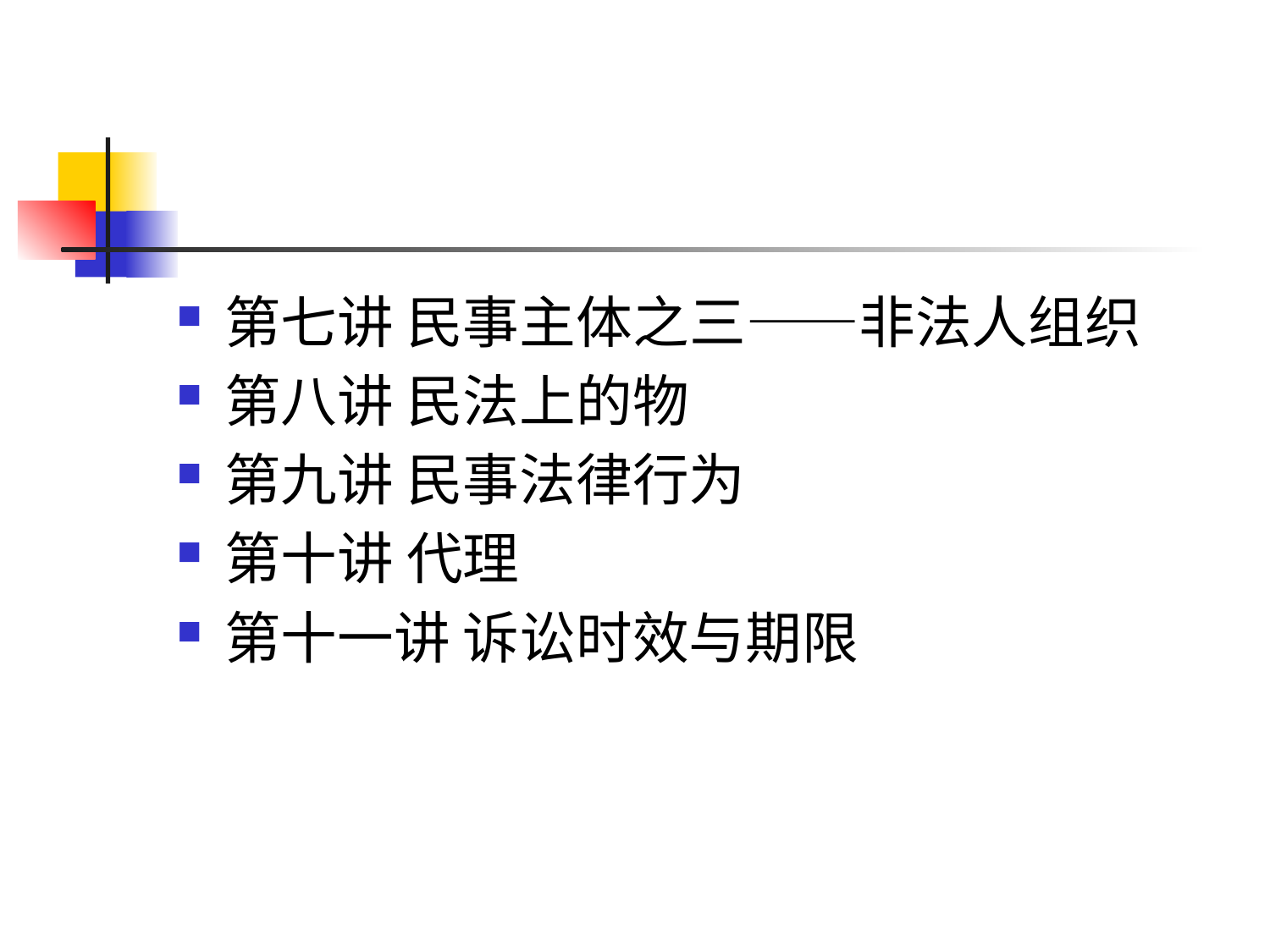

#
第七讲 民事主体之三——非法人组织
第八讲 民法上的物
第九讲 民事法律行为
第十讲 代理
第十一讲 诉讼时效与期限